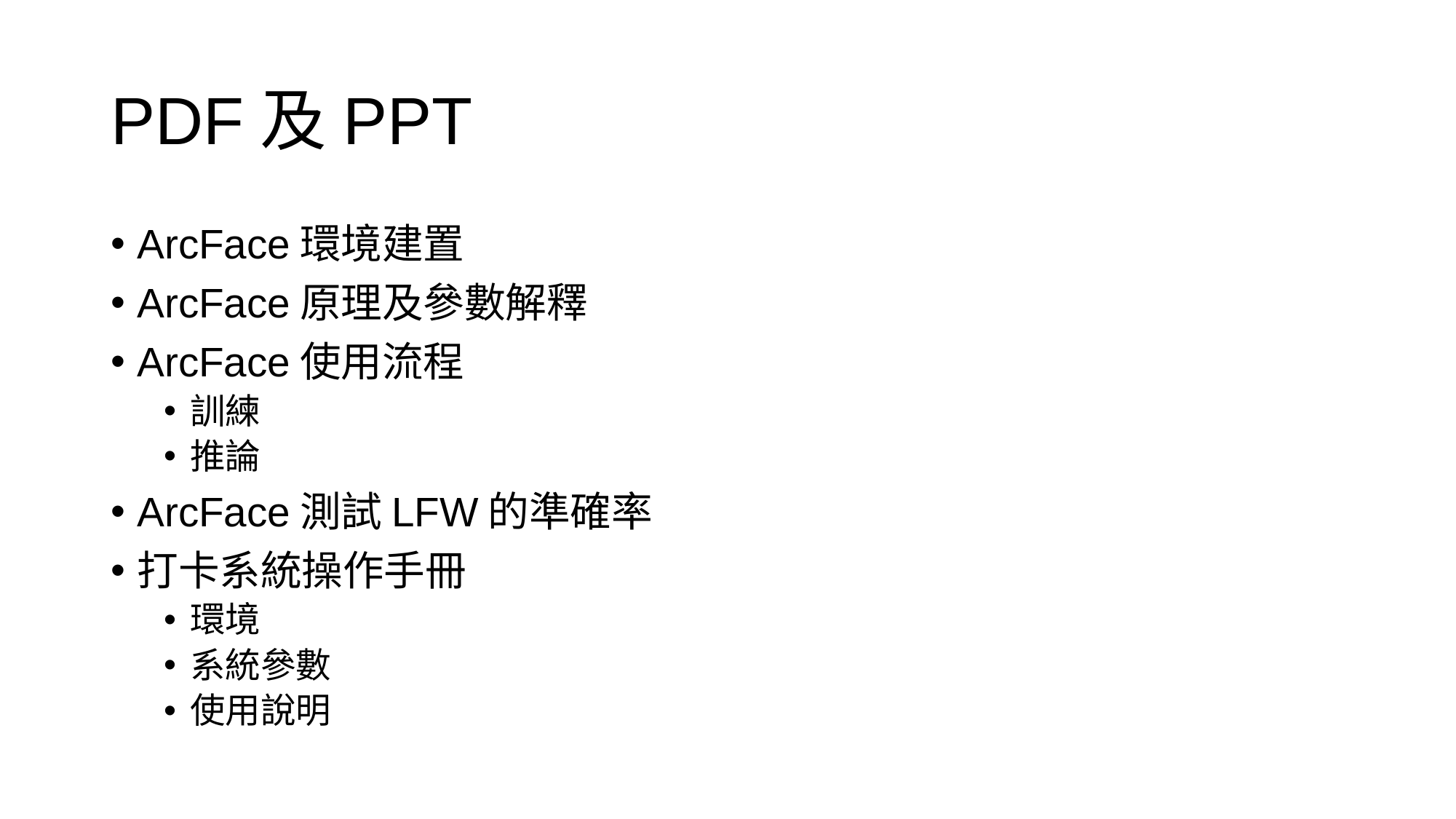

# PDF及PPT
ArcFace環境建置
ArcFace原理及參數解釋
ArcFace使用流程
訓練
推論
ArcFace測試LFW的準確率
打卡系統操作手冊
環境
系統參數
使用說明